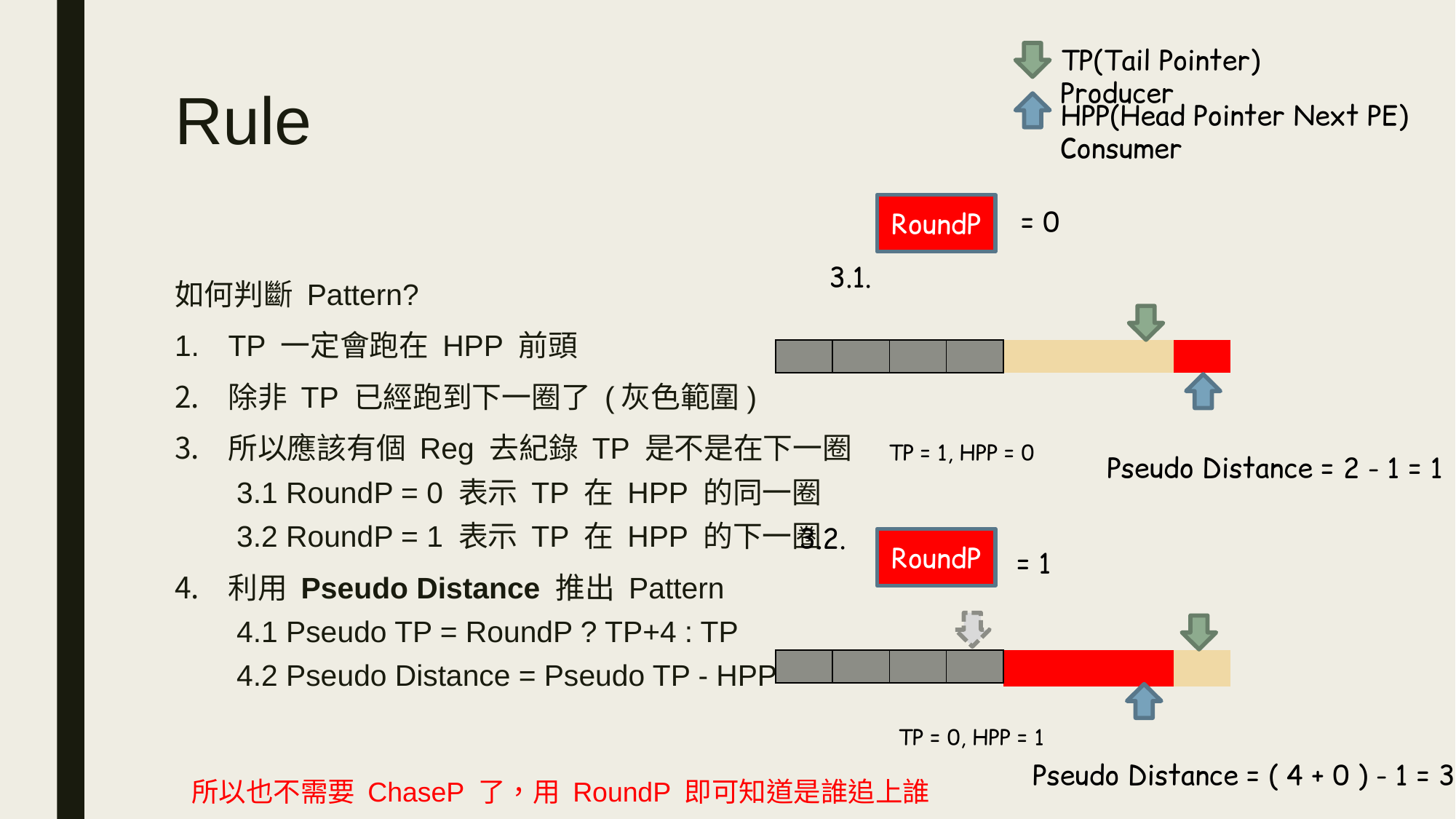

TP(Tail Pointer)  Producer

# Rule
HPP(Head Pointer Next PE)
Consumer

RoundP
= 0
3.1.
如何判斷 Pattern?
TP 一定會跑在 HPP 前頭
除非 TP 已經跑到下一圈了 (灰色範圍)
所以應該有個 Reg 去紀錄 TP 是不是在下一圈
3.1 RoundP = 0 表示 TP 在 HPP 的同一圈
3.2 RoundP = 1 表示 TP 在 HPP 的下一圈
利用 Pseudo Distance 推出 Pattern
4.1 Pseudo TP = RoundP ? TP+4 : TP
4.2 Pseudo Distance = Pseudo TP - HPP

|  |  |  |  |
| --- | --- | --- | --- |
|  |  |  |  |
| --- | --- | --- | --- |

TP = 1, HPP = 0
Pseudo Distance = 2 - 1 = 1
3.2.
RoundP
= 1

|  |  |  |  |
| --- | --- | --- | --- |
|  |  |  |  |
| --- | --- | --- | --- |

TP = 0, HPP = 1
Pseudo Distance = ( 4 + 0 ) - 1 = 3
所以也不需要 ChaseP 了，用 RoundP 即可知道是誰追上誰